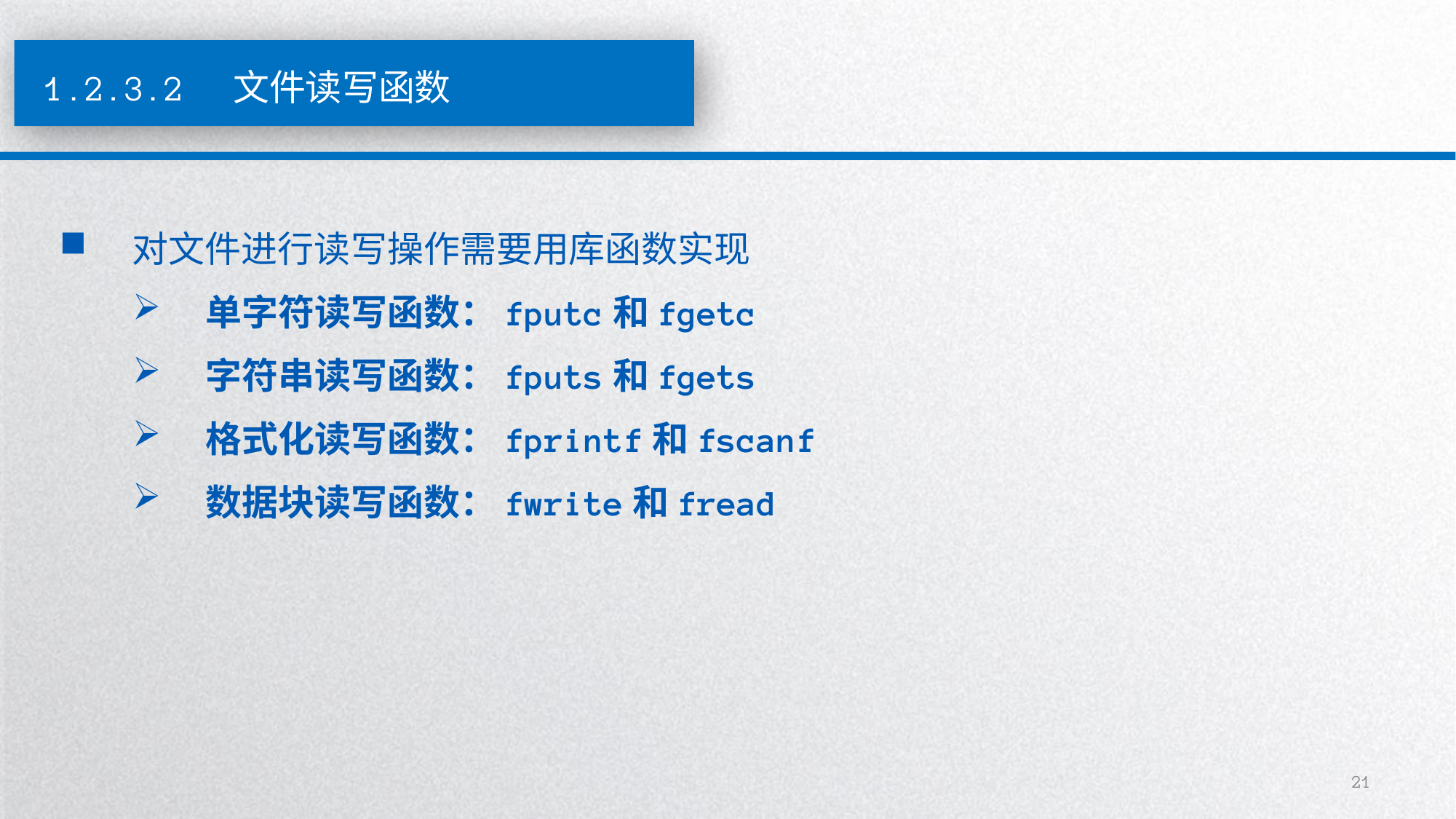

1.2.3.2  文件读写函数
对文件进行读写操作需要用库函数实现
单字符读写函数：fputc和fgetc
字符串读写函数：fputs和fgets
格式化读写函数：fprintf和fscanf
数据块读写函数：fwrite和fread
21